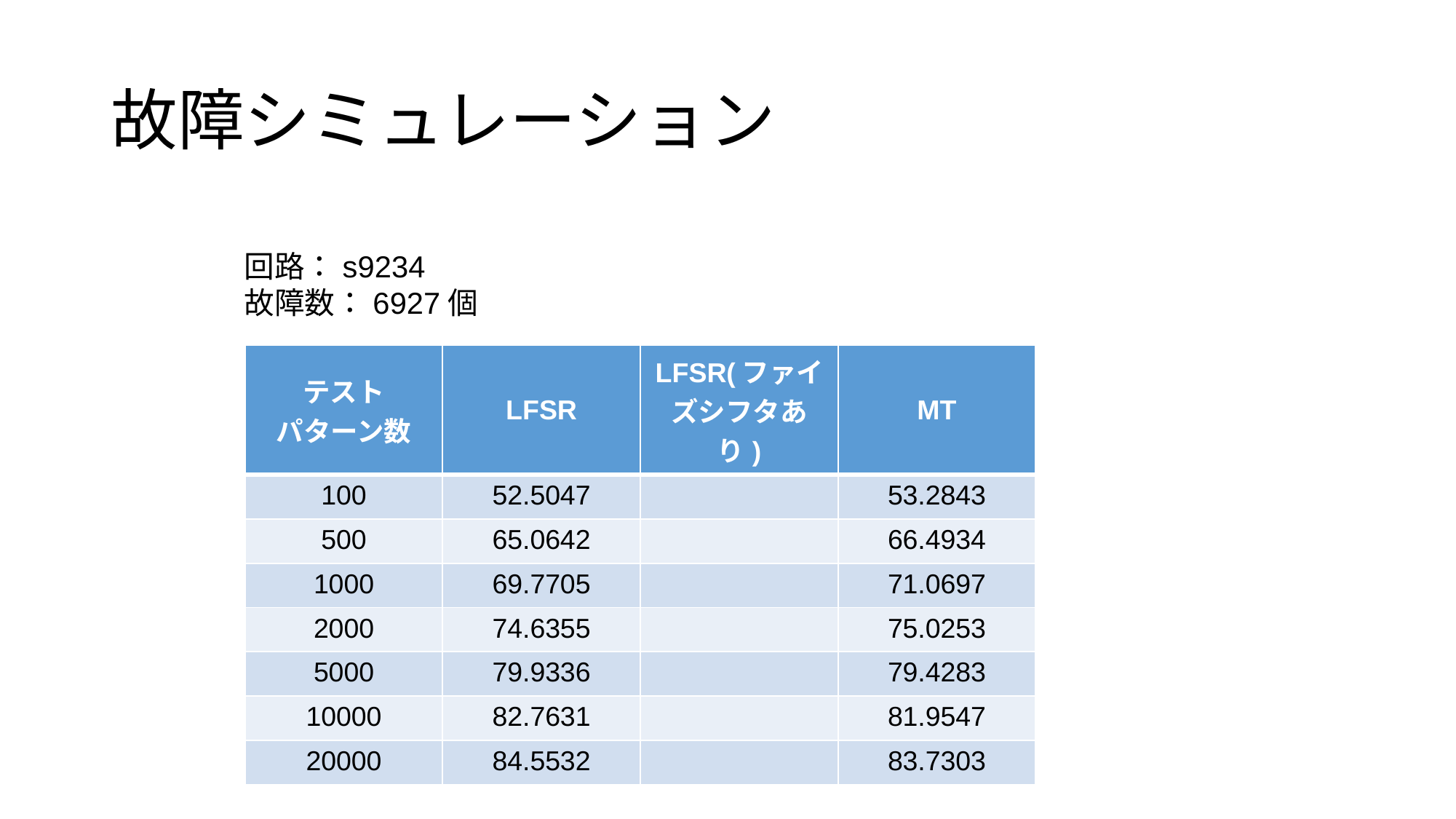

# 故障シミュレーション
回路：s9234
故障数：6927個
| テスト パターン数 | LFSR | LFSR(ファイズシフタあり) | MT |
| --- | --- | --- | --- |
| 100 | 52.5047 |  | 53.2843 |
| 500 | 65.0642 |  | 66.4934 |
| 1000 | 69.7705 |  | 71.0697 |
| 2000 | 74.6355 |  | 75.0253 |
| 5000 | 79.9336 |  | 79.4283 |
| 10000 | 82.7631 |  | 81.9547 |
| 20000 | 84.5532 |  | 83.7303 |